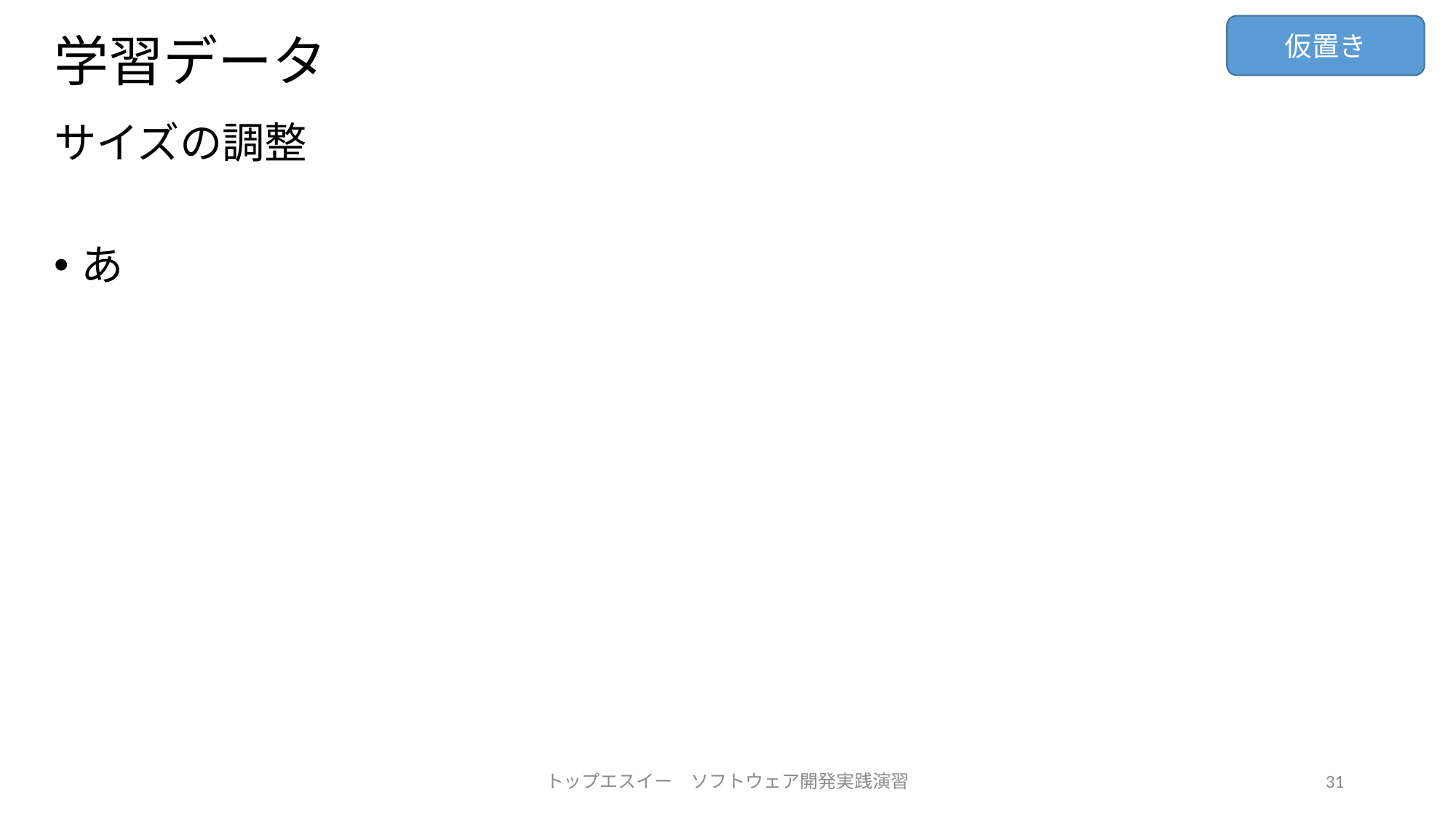

仮置き
# 学習データ
サイズの調整

あ
トップエスイー　ソフトウェア開発実践演習
31